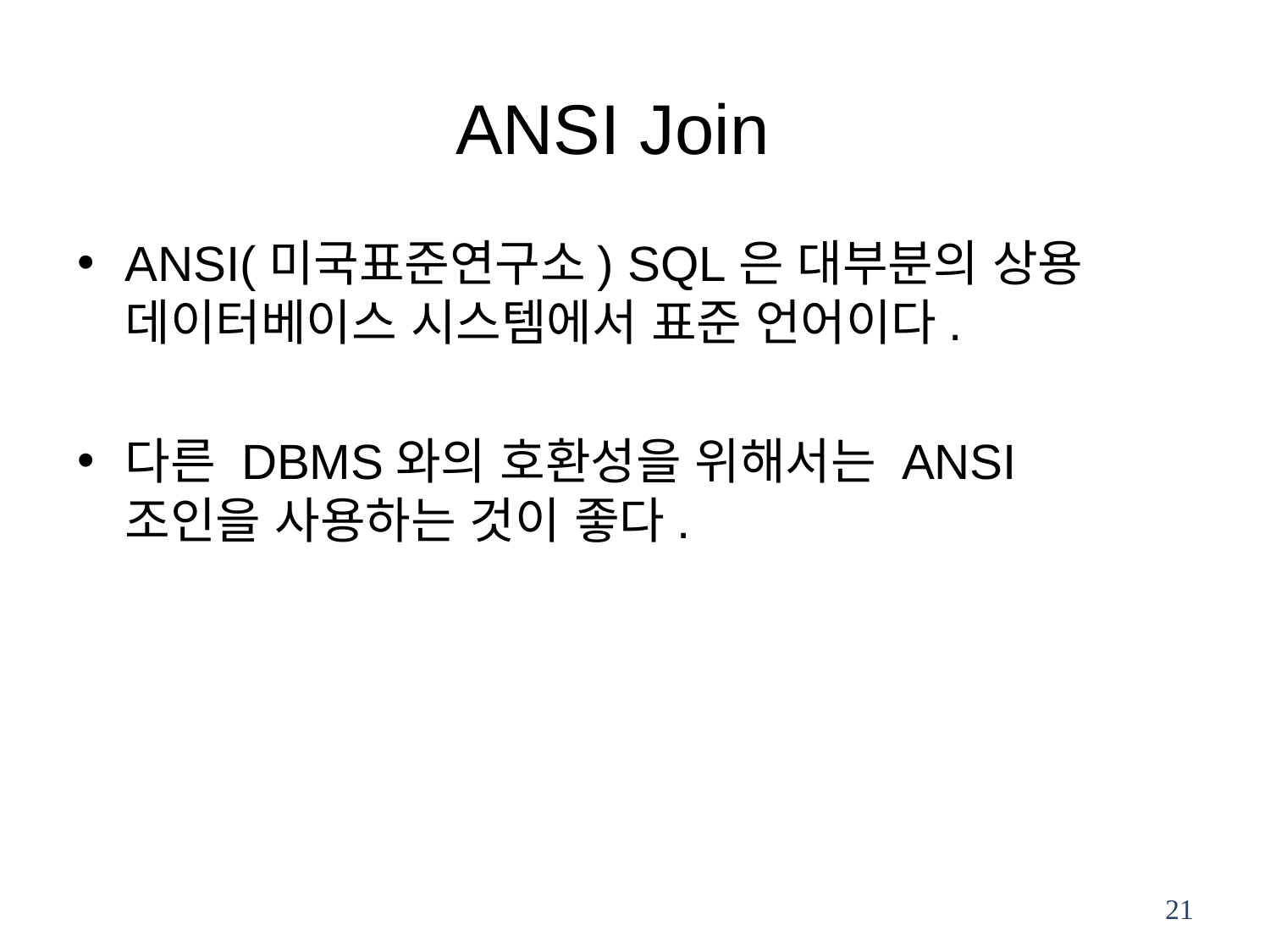

# ANSI Join
ANSI(미국표준연구소) SQL은 대부분의 상용 데이터베이스 시스템에서 표준 언어이다.

다른 DBMS와의 호환성을 위해서는 ANSI 조인을 사용하는 것이 좋다.

21